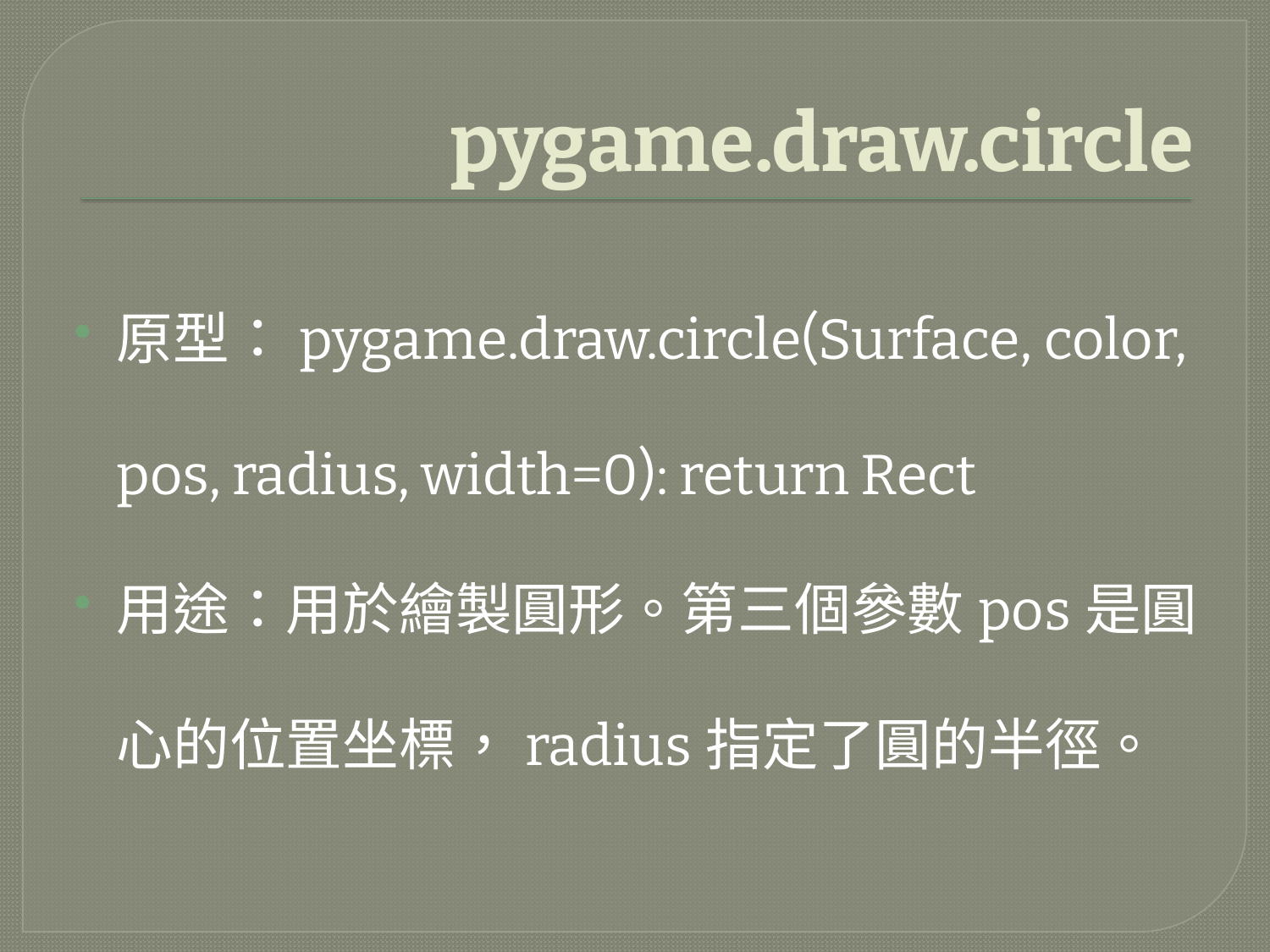

# pygame.draw.circle
原型：pygame.draw.circle(Surface, color, pos, radius, width=0): return Rect
用途：用於繪製圓形。第三個參數pos是圓心的位置坐標，radius指定了圓的半徑。